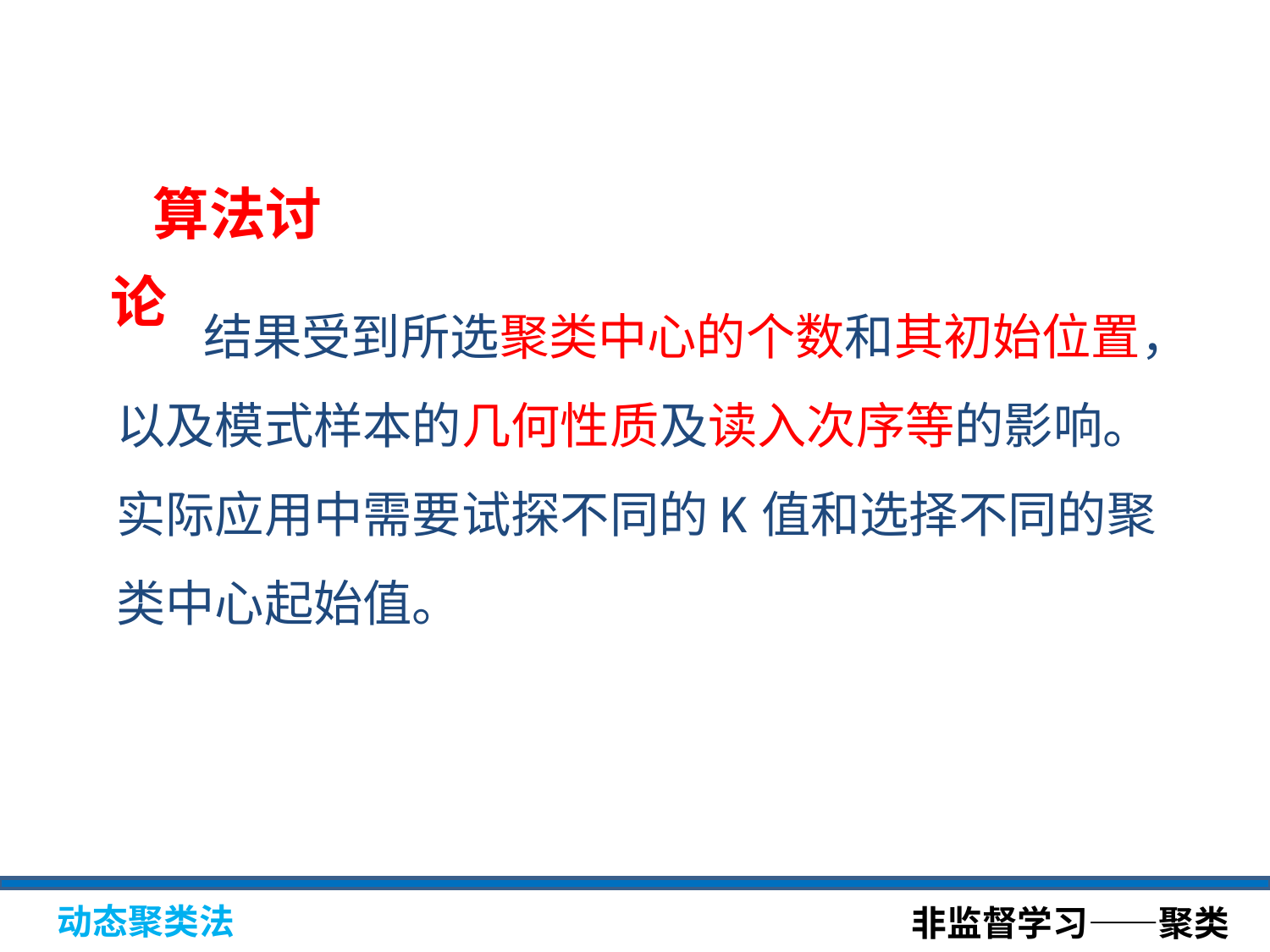

算法讨论
   结果受到所选聚类中心的个数和其初始位置，以及模式样本的几何性质及读入次序等的影响。实际应用中需要试探不同的K值和选择不同的聚类中心起始值。

非监督学习——聚类
动态聚类法